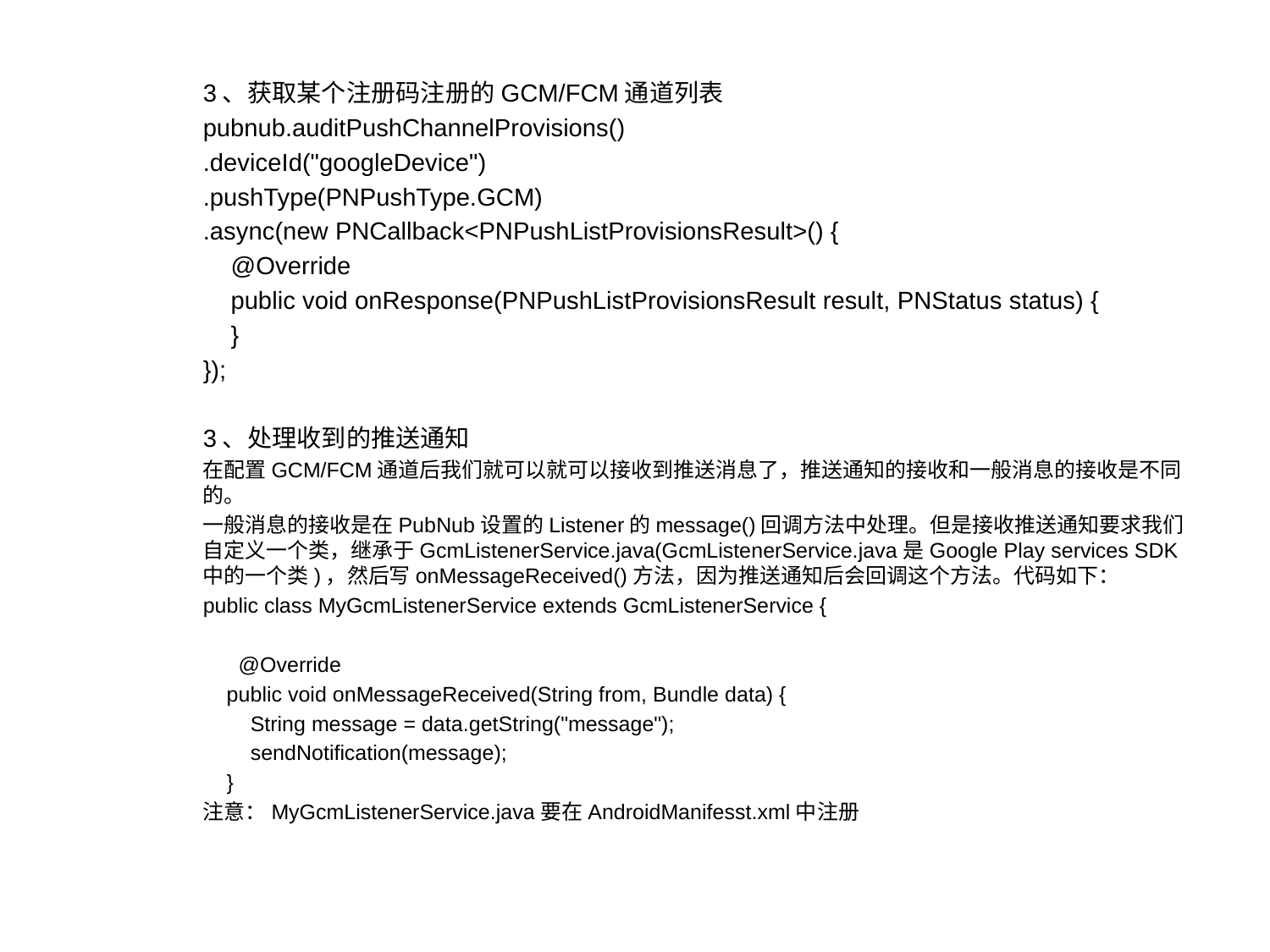

3、获取某个注册码注册的GCM/FCM通道列表
	pubnub.auditPushChannelProvisions()
    	.deviceId("googleDevice")
    	.pushType(PNPushType.GCM)
    	.async(new PNCallback<PNPushListProvisionsResult>() {
        	    @Override
        	    public void onResponse(PNPushListProvisionsResult result, PNStatus status) {
        	    }
    	});

3、处理收到的推送通知
在配置GCM/FCM通道后我们就可以就可以接收到推送消息了，推送通知的接收和一般消息的接收是不同的。
一般消息的接收是在PubNub设置的Listener的message()回调方法中处理。但是接收推送通知要求我们自定义一个类，继承于GcmListenerService.java(GcmListenerService.java是Google Play services SDK中的一个类)，然后写onMessageReceived()方法，因为推送通知后会回调这个方法。代码如下：
public class MyGcmListenerService extends GcmListenerService {

      @Override
    public void onMessageReceived(String from, Bundle data) {
        String message = data.getString("message");
        sendNotification(message);
    }
注意：MyGcmListenerService.java要在AndroidManifesst.xml中注册